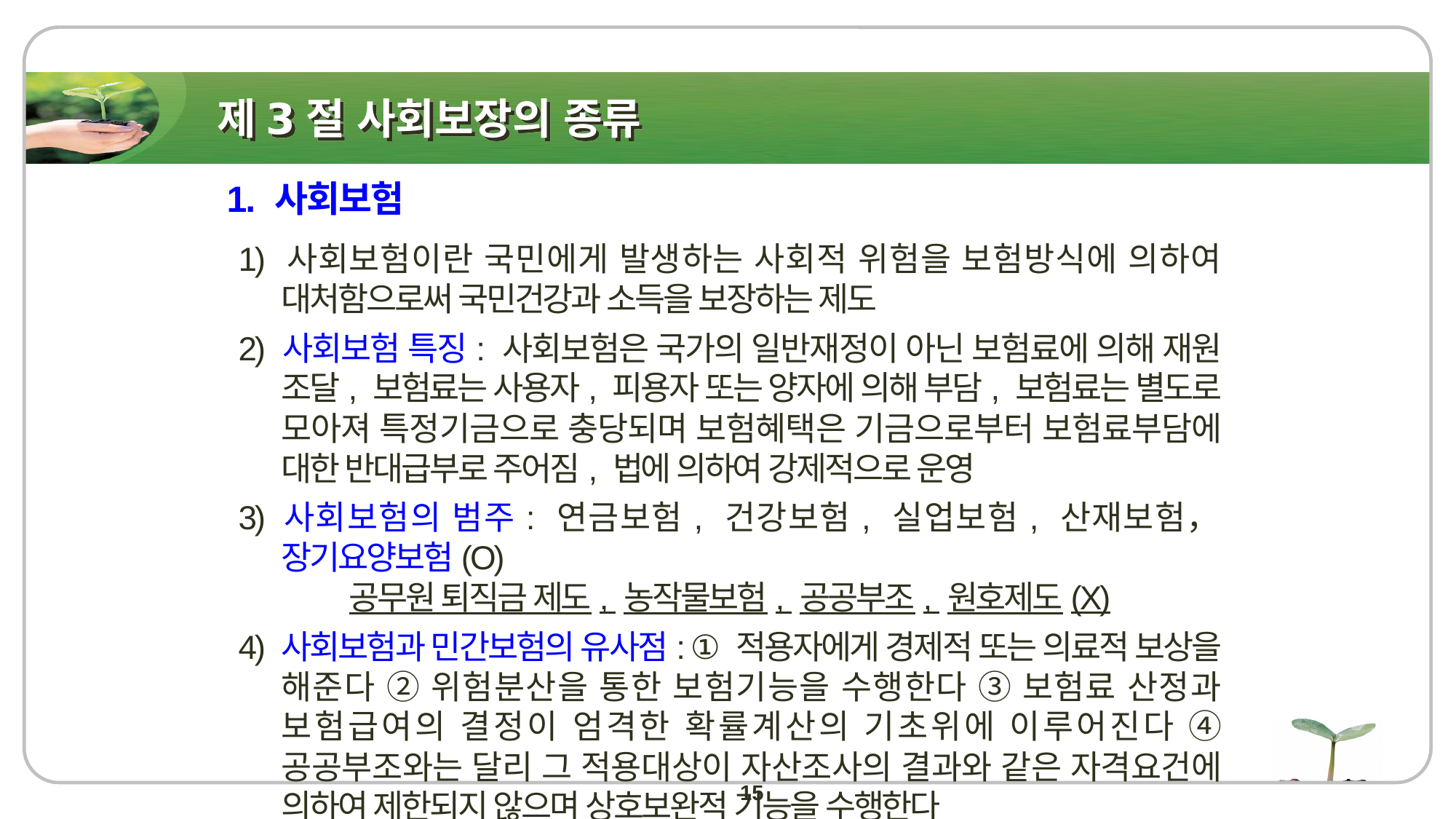

# 제3절 사회보장의 종류
1. 사회보험
1) 사회보험이란 국민에게 발생하는 사회적 위험을 보험방식에 의하여 대처함으로써 국민건강과 소득을 보장하는 제도
2) 사회보험 특징: 사회보험은 국가의 일반재정이 아닌 보험료에 의해 재원 조달, 보험료는 사용자, 피용자 또는 양자에 의해 부담, 보험료는 별도로 모아져 특정기금으로 충당되며 보험혜택은 기금으로부터 보험료부담에 대한 반대급부로 주어짐, 법에 의하여 강제적으로 운영
3) 사회보험의 범주: 연금보험, 건강보험, 실업보험, 산재보험，장기요양보험(O)
                공무원 퇴직금 제도, 농작물보험, 공공부조, 원호제도(X)
4) 사회보험과 민간보험의 유사점: ① 적용자에게 경제적 또는 의료적 보상을 해준다 ② 위험분산을 통한 보험기능을 수행한다 ③ 보험료 산정과 보험급여의 결정이 엄격한 확률계산의 기초위에 이루어진다 ④ 공공부조와는 달리 그 적용대상이 자산조사의 결과와 같은 자격요건에 의하여 제한되지 않으며 상호보완적 기능을 수행한다
15